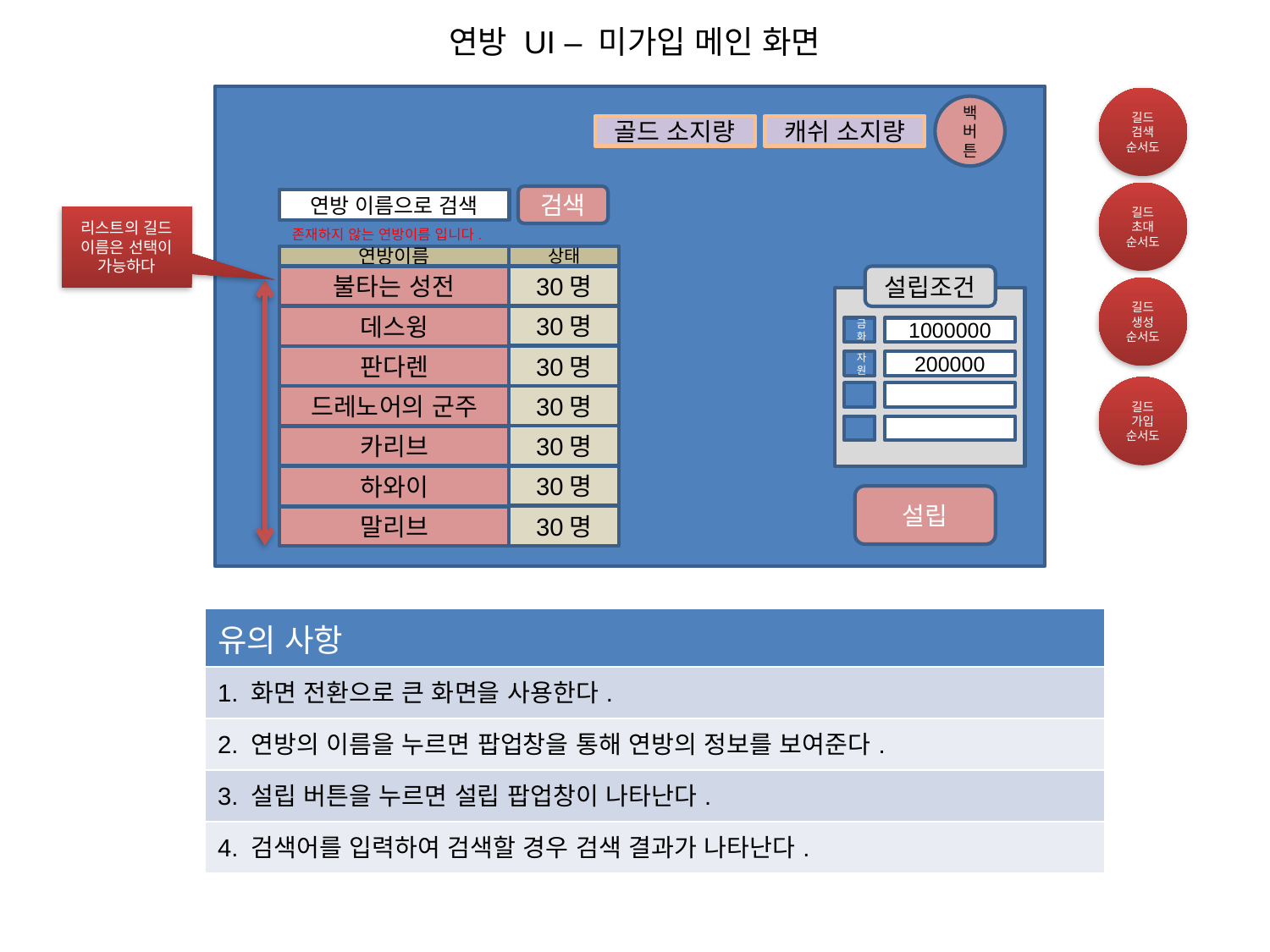

연방 UI – 미가입 메인 화면

백버튼
골드 소지량
캐쉬 소지량
검색
연방 이름으로 검색
존재하지 않는 연방이름 입니다.
연방이름
상태
불타는 성전
30명
30명
데스윙
30명
판다렌
30명
드레노어의 군주
30명
카리브
30명
하와이
설립
30명
말리브
길드 검색
순서도
길드 초대
순서도
리스트의 길드 이름은 선택이 가능하다
설립조건

금화
1000000
자원
200000

길드 생성
순서도
길드 가입
순서도
| 유의 사항 |
| --- |
| 1. 화면 전환으로 큰 화면을 사용한다. |
| 2. 연방의 이름을 누르면 팝업창을 통해 연방의 정보를 보여준다. |
| 3. 설립 버튼을 누르면 설립 팝업창이 나타난다. |
| 4. 검색어를 입력하여 검색할 경우 검색 결과가 나타난다. |